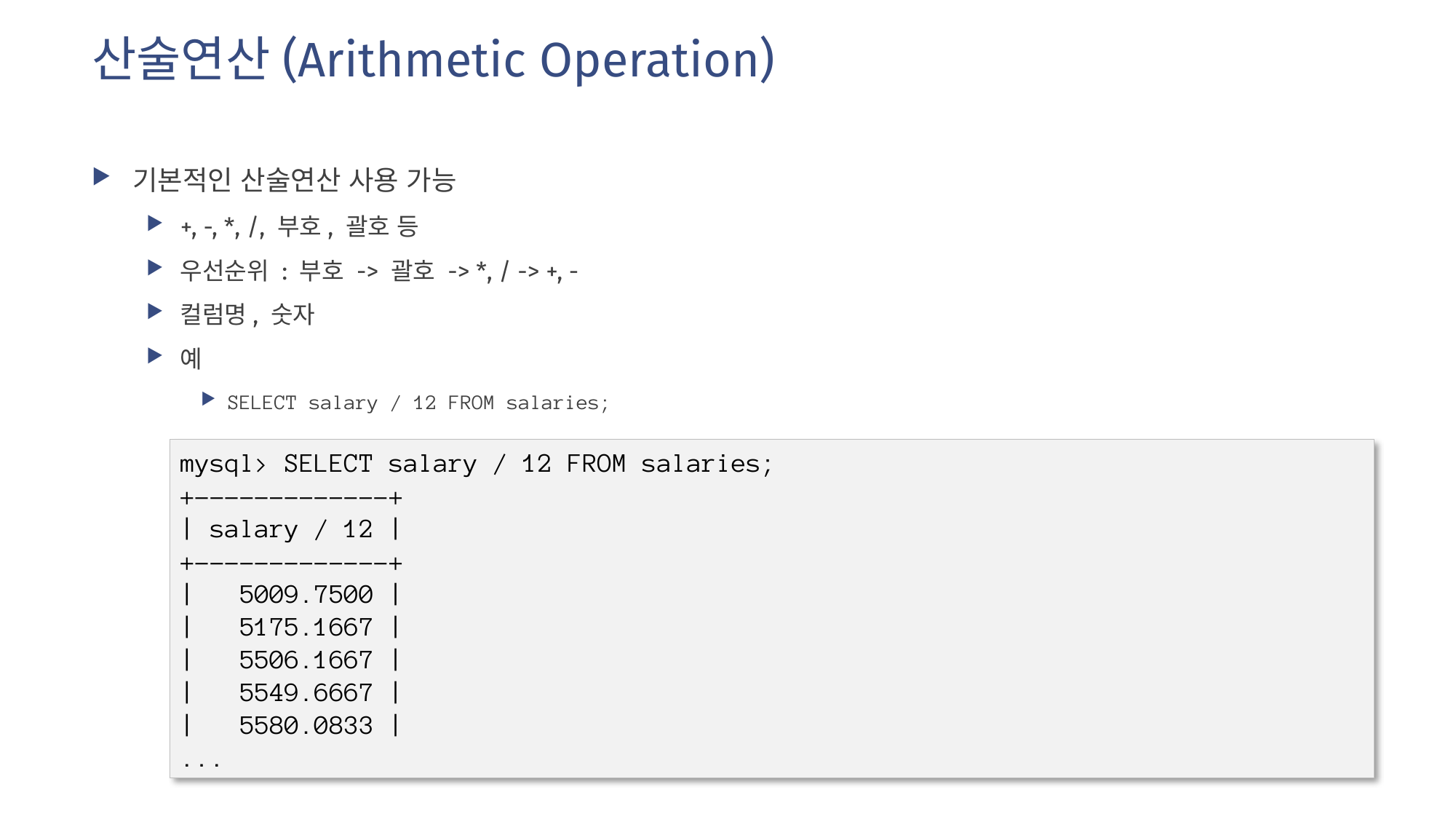

# 산술연산(Arithmetic Operation)
기본적인 산술연산 사용 가능
+, -, *, /, 부호, 괄호 등
우선순위 : 부호 -> 괄호 -> *, / -> +, -
컬럼명, 숫자
예
SELECT salary / 12 FROM salaries;
mysql> SELECT salary / 12 FROM salaries;
+-------------+
| salary / 12 |
+-------------+
|   5009.7500 |
|   5175.1667 |
|   5506.1667 |
|   5549.6667 |
|   5580.0833 |
...